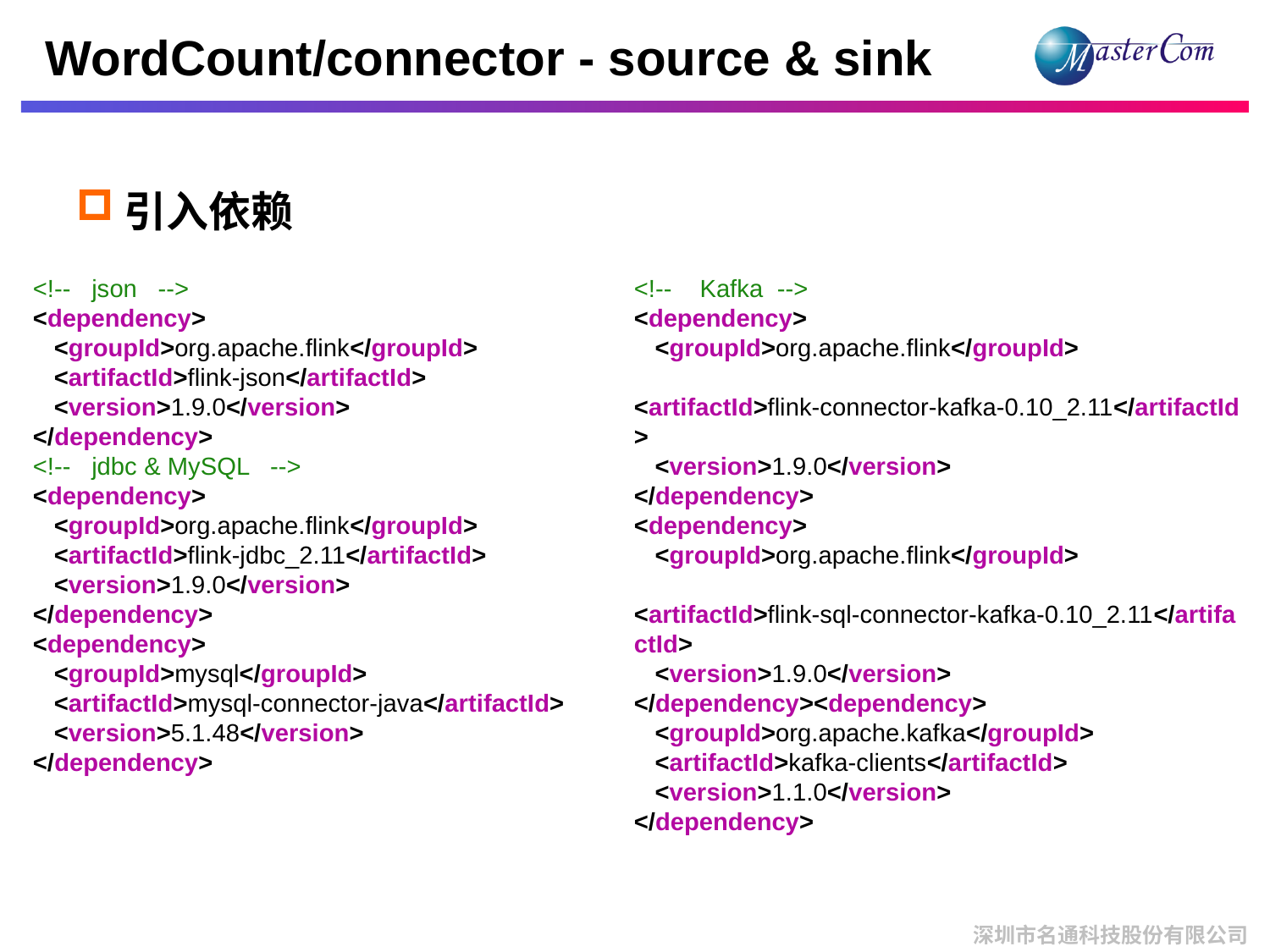

# WordCount/connector - source & sink
引入依赖
<!--   json   -->
<dependency>
   <groupId>org.apache.flink</groupId>
   <artifactId>flink-json</artifactId>
   <version>1.9.0</version>
</dependency>
<!--   jdbc & MySQL   -->
<dependency>
   <groupId>org.apache.flink</groupId>
   <artifactId>flink-jdbc_2.11</artifactId>
   <version>1.9.0</version>
</dependency>
<dependency>
   <groupId>mysql</groupId>
   <artifactId>mysql-connector-java</artifactId>
   <version>5.1.48</version>
</dependency>
<!--    Kafka  -->
<dependency>
   <groupId>org.apache.flink</groupId>
   <artifactId>flink-connector-kafka-0.10_2.11</artifactId>
   <version>1.9.0</version>
</dependency>
<dependency>
   <groupId>org.apache.flink</groupId>
   <artifactId>flink-sql-connector-kafka-0.10_2.11</artifactId>
   <version>1.9.0</version>
</dependency><dependency>
   <groupId>org.apache.kafka</groupId>
   <artifactId>kafka-clients</artifactId>
   <version>1.1.0</version>
</dependency>